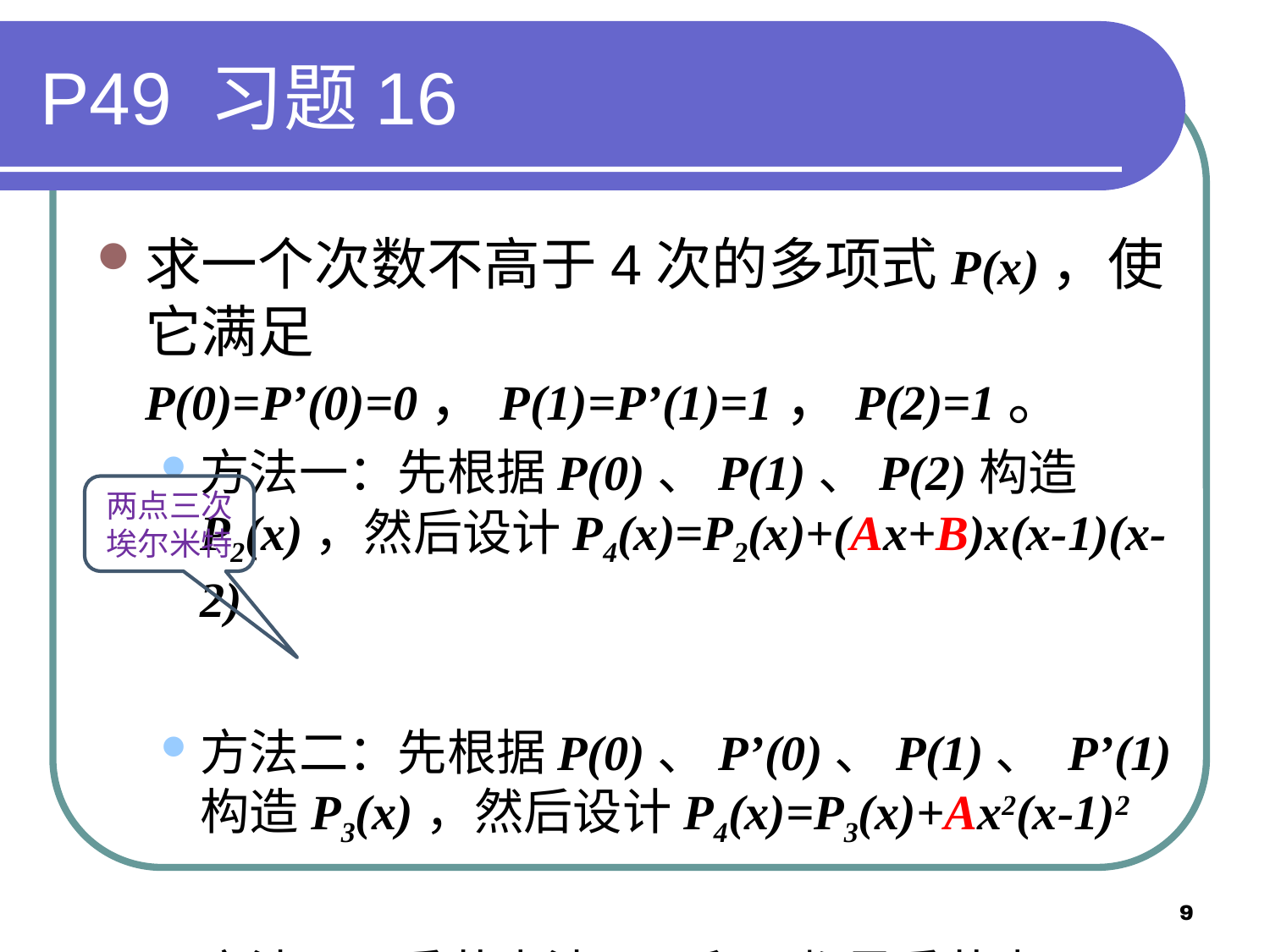

# P49 习题16
求一个次数不高于4次的多项式P(x)，使它满足P(0)=P’(0)=0，P(1)=P’(1)=1，P(2)=1。
方法一：先根据P(0)、P(1)、P(2)构造P2(x)，然后设计P4(x)=P2(x)+(Ax+B)x(x-1)(x-2)

方法二：先根据P(0)、P’(0)、P(1)、 P’(1)构造P3(x)，然后设计P4(x)=P3(x)+Ax2(x-1)2

方法三：重节点法：0和1都是重节点
两点三次埃尔米特
9